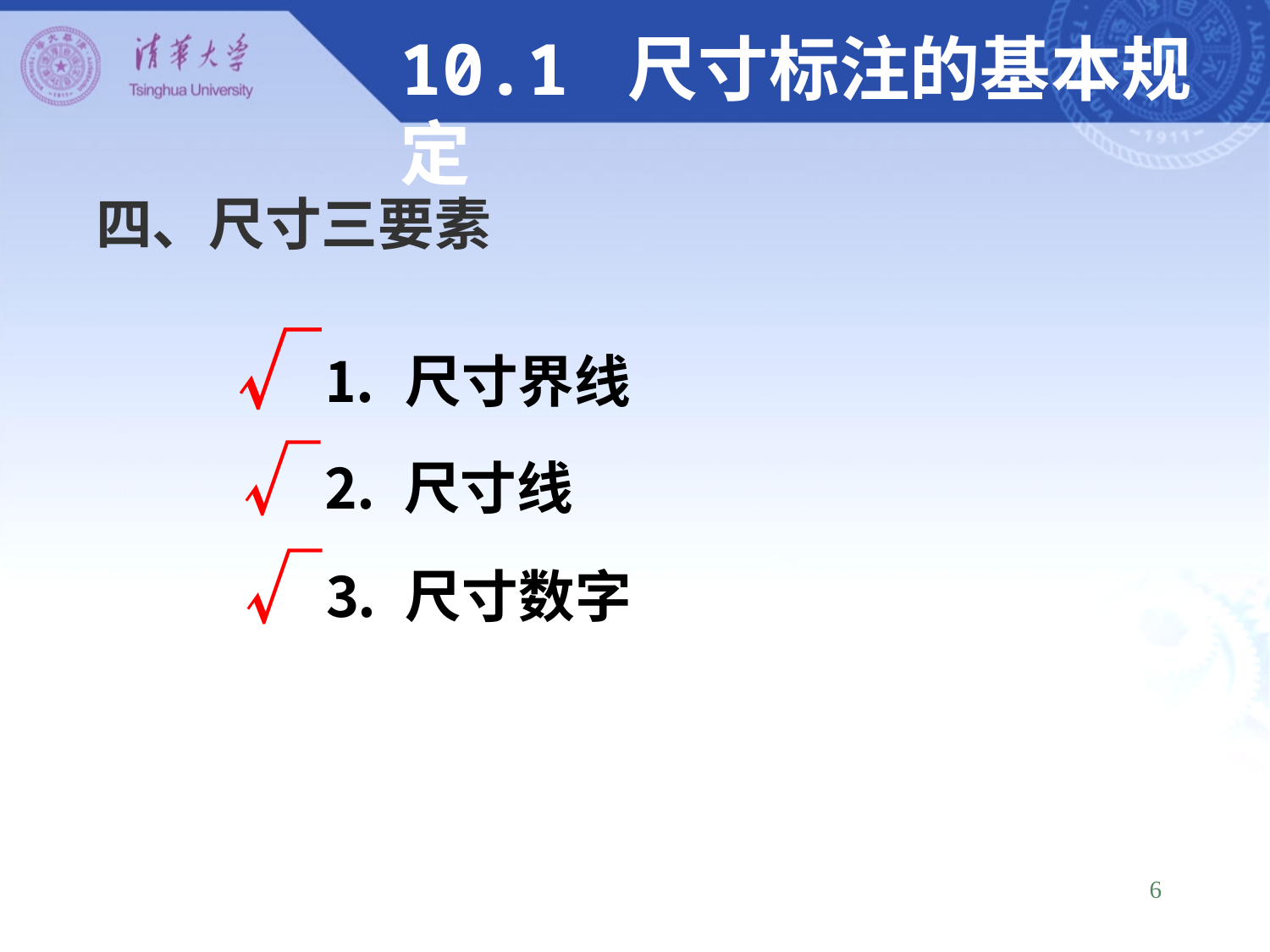

10.1 尺寸标注的基本规定
四、尺寸三要素
√⒈ 尺寸界线
√⒉ 尺寸线
√⒊ 尺寸数字
6